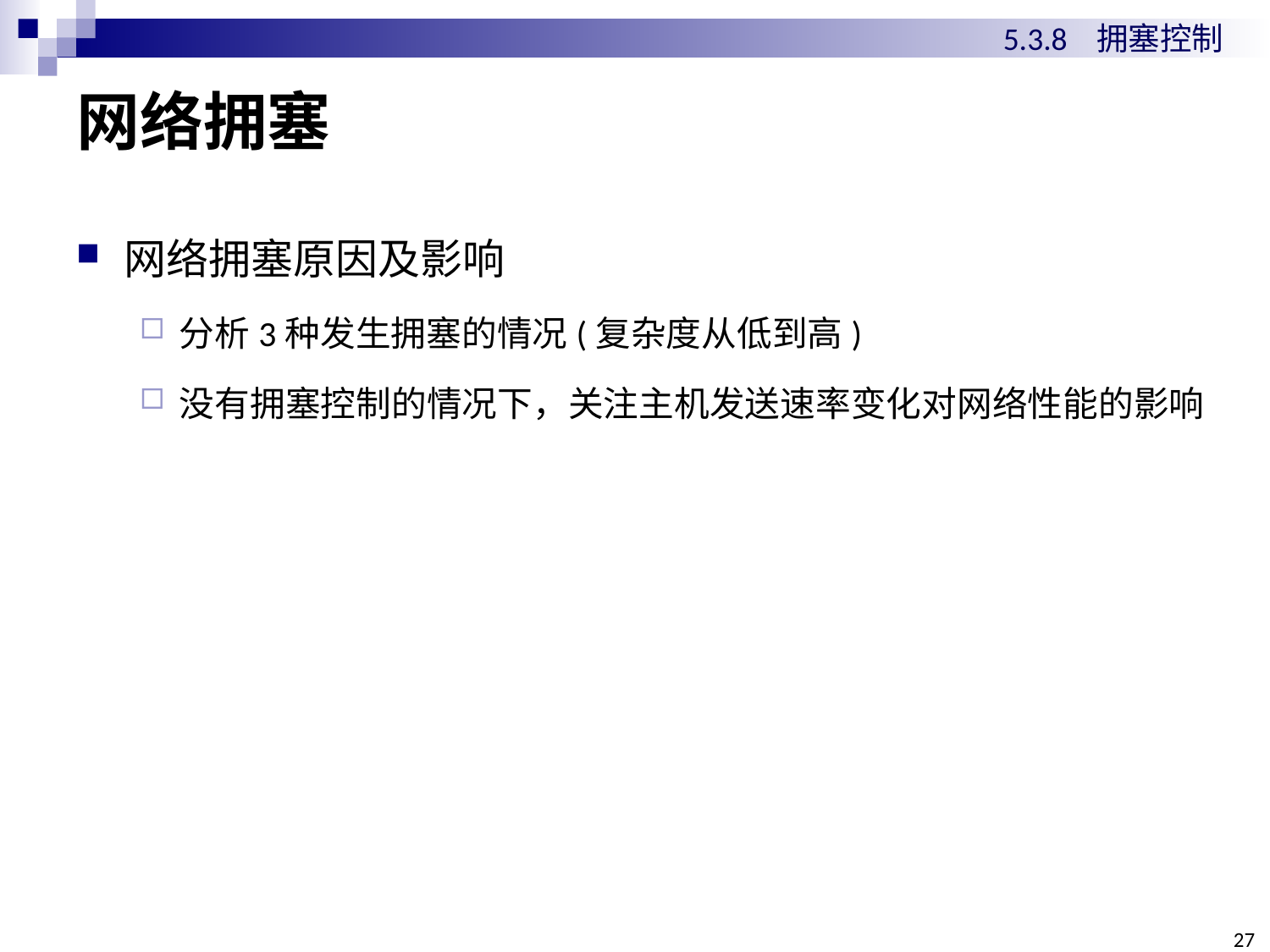

5.3.8   拥塞控制
# 网络拥塞
网络拥塞原因及影响
分析3种发生拥塞的情况(复杂度从低到高)
没有拥塞控制的情况下，关注主机发送速率变化对网络性能的影响
27